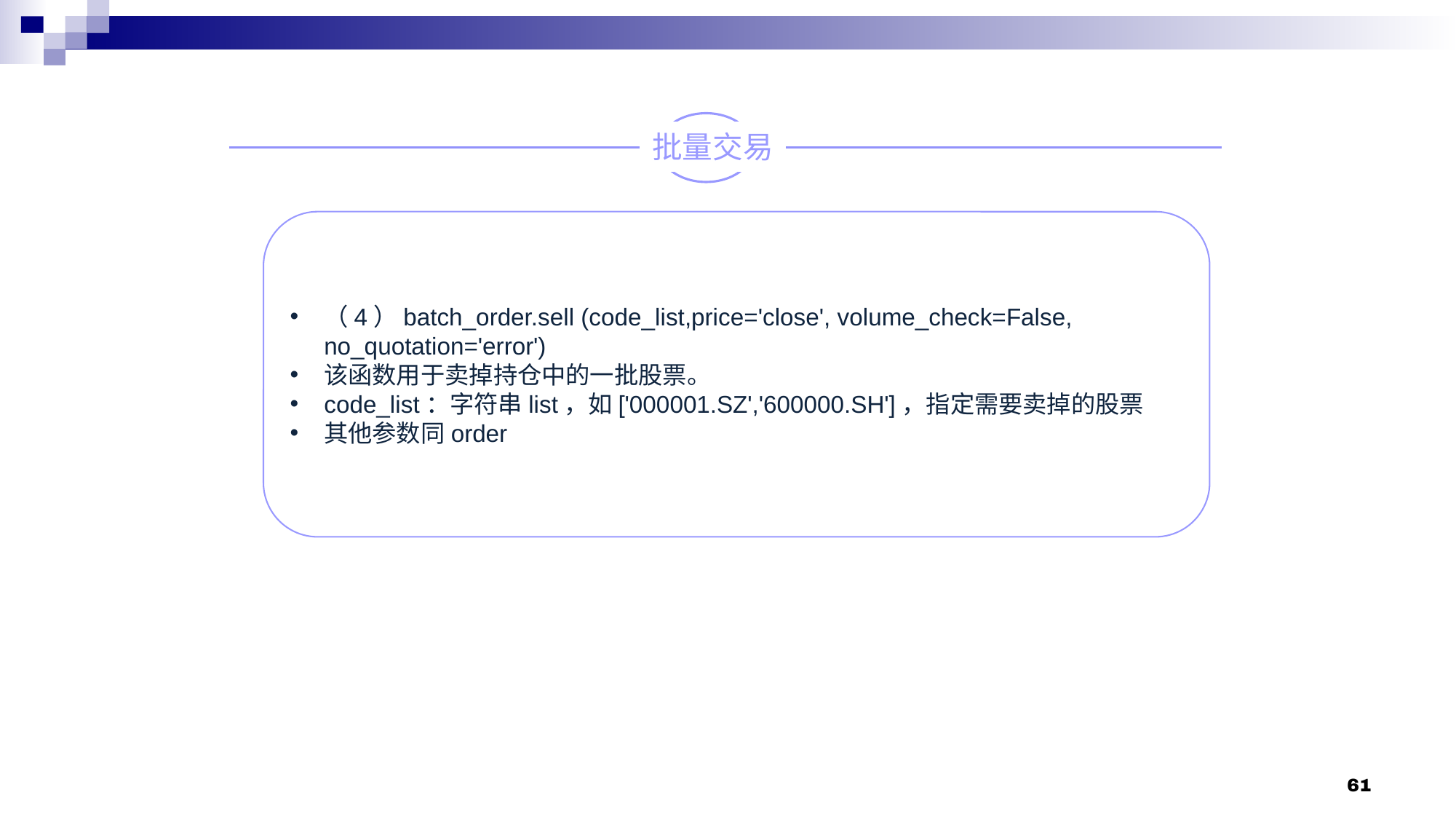

批量交易
（4）batch_order.sell (code_list,price='close', volume_check=False, no_quotation='error')
该函数用于卖掉持仓中的一批股票。
code_list：字符串list，如['000001.SZ','600000.SH']，指定需要卖掉的股票
其他参数同order
61